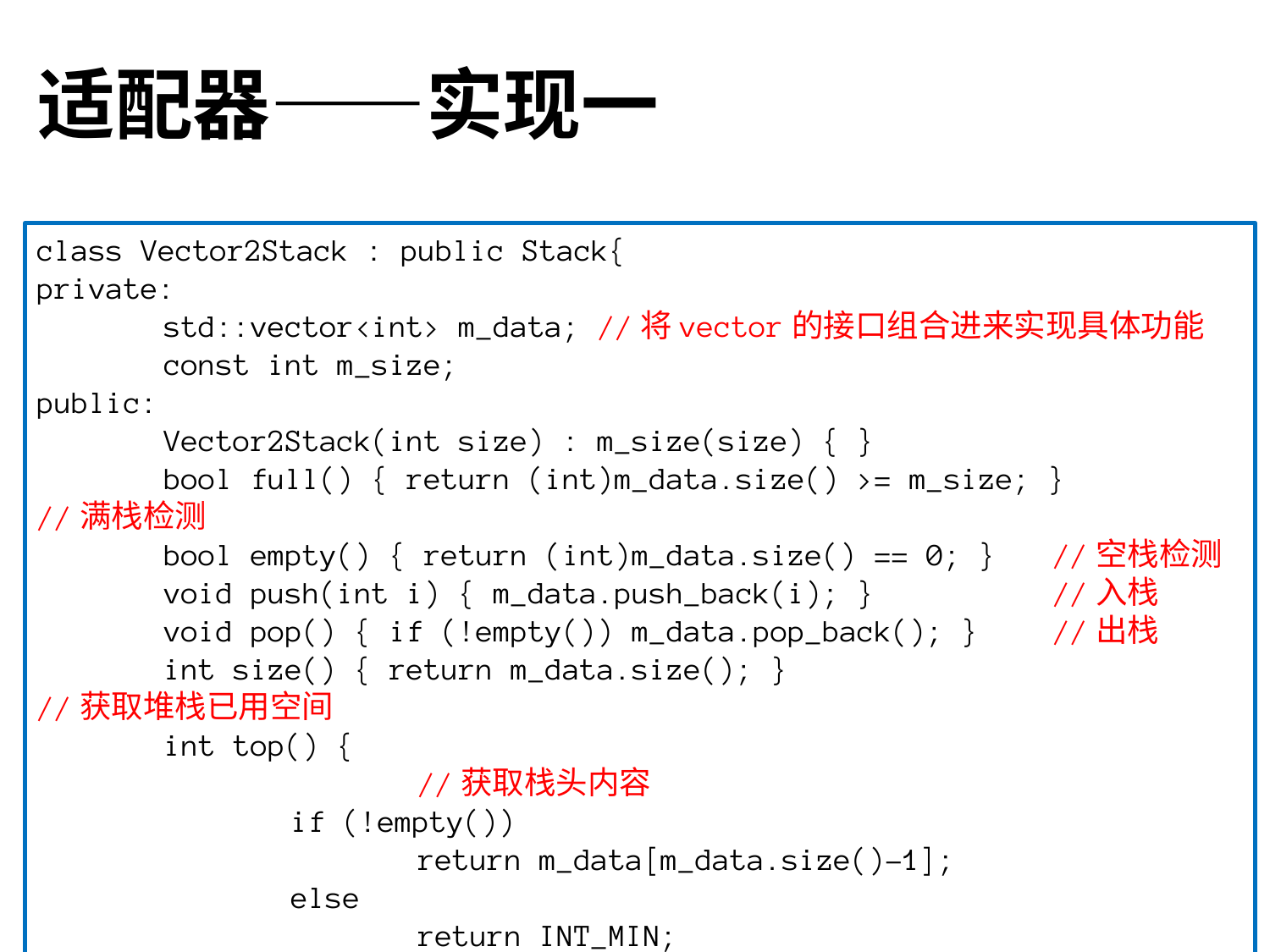

# 适配器——实现一
class Vector2Stack : public Stack{
private:
	std::vector<int> m_data; //将vector的接口组合进来实现具体功能
	const int m_size;
public:
	Vector2Stack(int size) : m_size(size) { }
	bool full() { return (int)m_data.size() >= m_size; } 	//满栈检测
	bool empty() { return (int)m_data.size() == 0; } 	//空栈检测
	void push(int i) { m_data.push_back(i); } 		//入栈
	void pop() { if (!empty()) m_data.pop_back(); }	//出栈
	int size() { return m_data.size(); }				//获取堆栈已用空间
	int top() {										//获取栈头内容
		if (!empty())
			return m_data[m_data.size()-1];
		else
			return INT_MIN;
	}
};